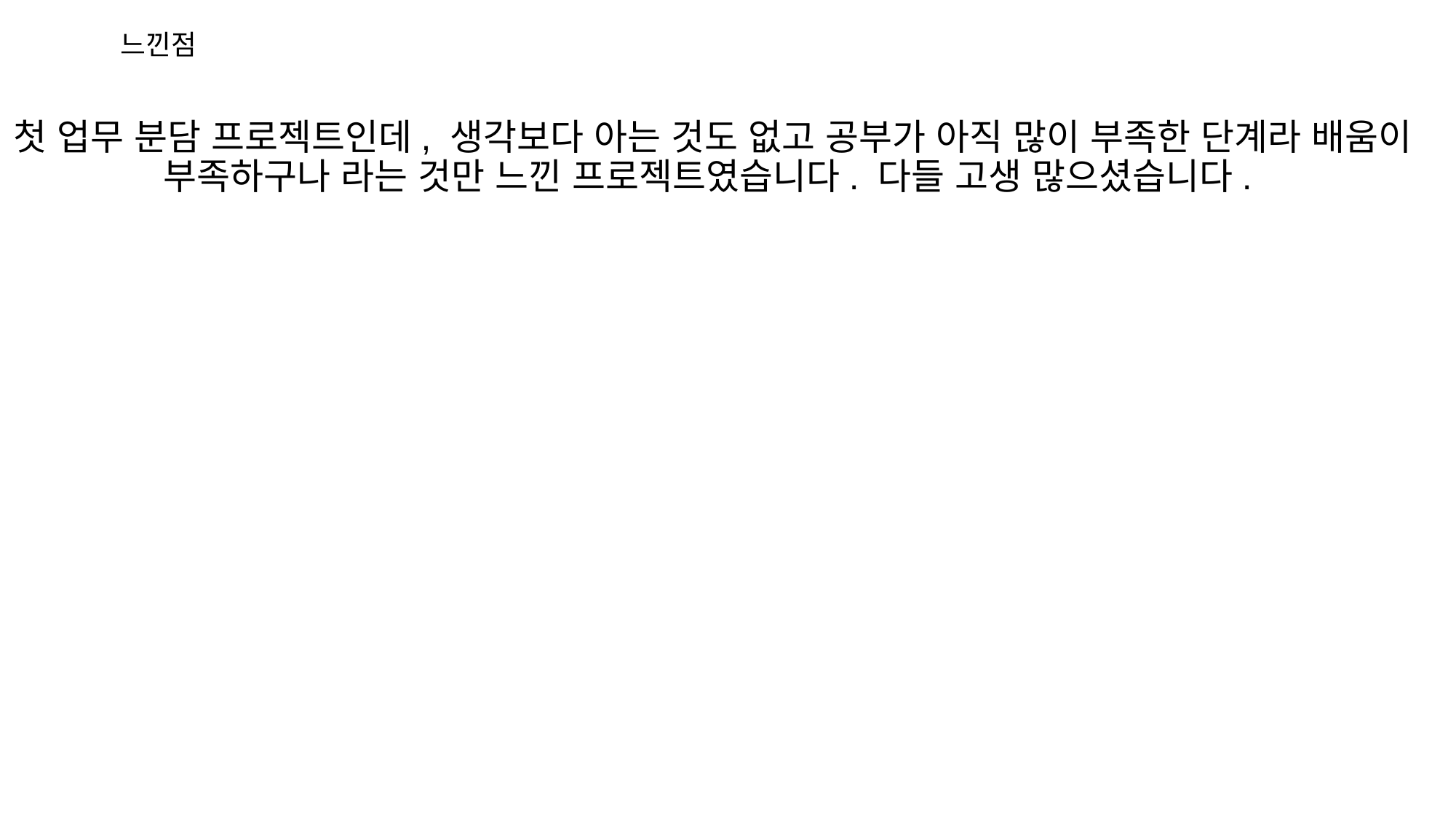

느낀점
첫 업무 분담 프로젝트인데, 생각보다 아는 것도 없고 공부가 아직 많이 부족한 단계라 배움이 부족하구나 라는 것만 느낀 프로젝트였습니다. 다들 고생 많으셨습니다.